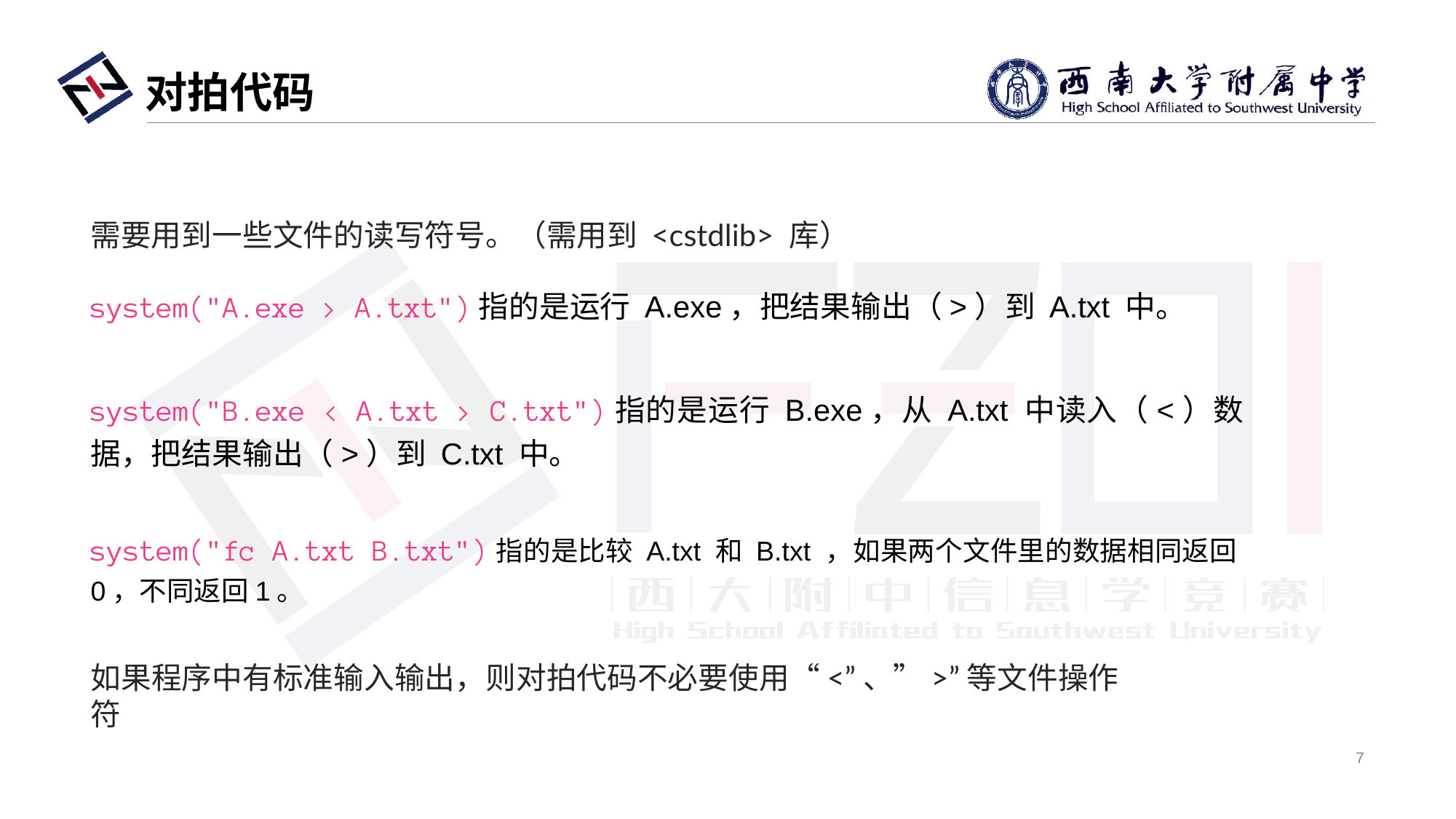

# 对拍代码
需要用到一些文件的读写符号。（需用到 <cstdlib> 库）
system("A.exe > A.txt")指的是运行 A.exe，把结果输出（>）到 A.txt 中。
system("B.exe < A.txt > C.txt")指的是运行 B.exe，从 A.txt 中读入（<）数据，把结果输出（>）到 C.txt 中。
system("fc A.txt B.txt")指的是比较 A.txt 和 B.txt ，如果两个文件里的数据相同返回0，不同返回1。
如果程序中有标准输入输出，则对拍代码不必要使用“<”、”>”等文件操作符

7